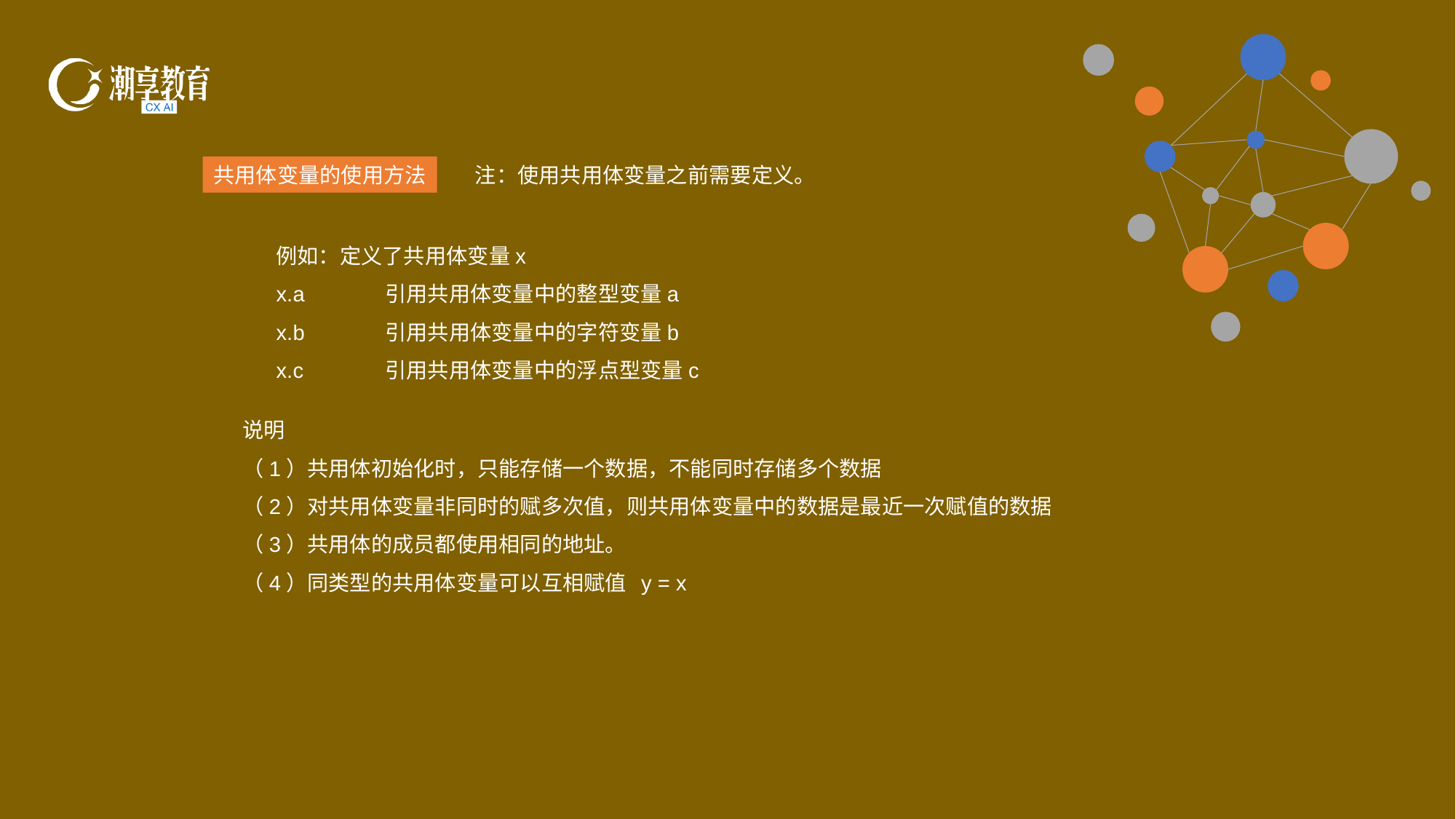

注：使用共用体变量之前需要定义。
共用体变量的使用方法
例如：定义了共用体变量x
x.a 	引用共用体变量中的整型变量a
x.b 	引用共用体变量中的字符变量b
x.c	引用共用体变量中的浮点型变量c
说明
（1）共用体初始化时，只能存储一个数据，不能同时存储多个数据
（2）对共用体变量非同时的赋多次值，则共用体变量中的数据是最近一次赋值的数据
（3）共用体的成员都使用相同的地址。
（4）同类型的共用体变量可以互相赋值  y = x